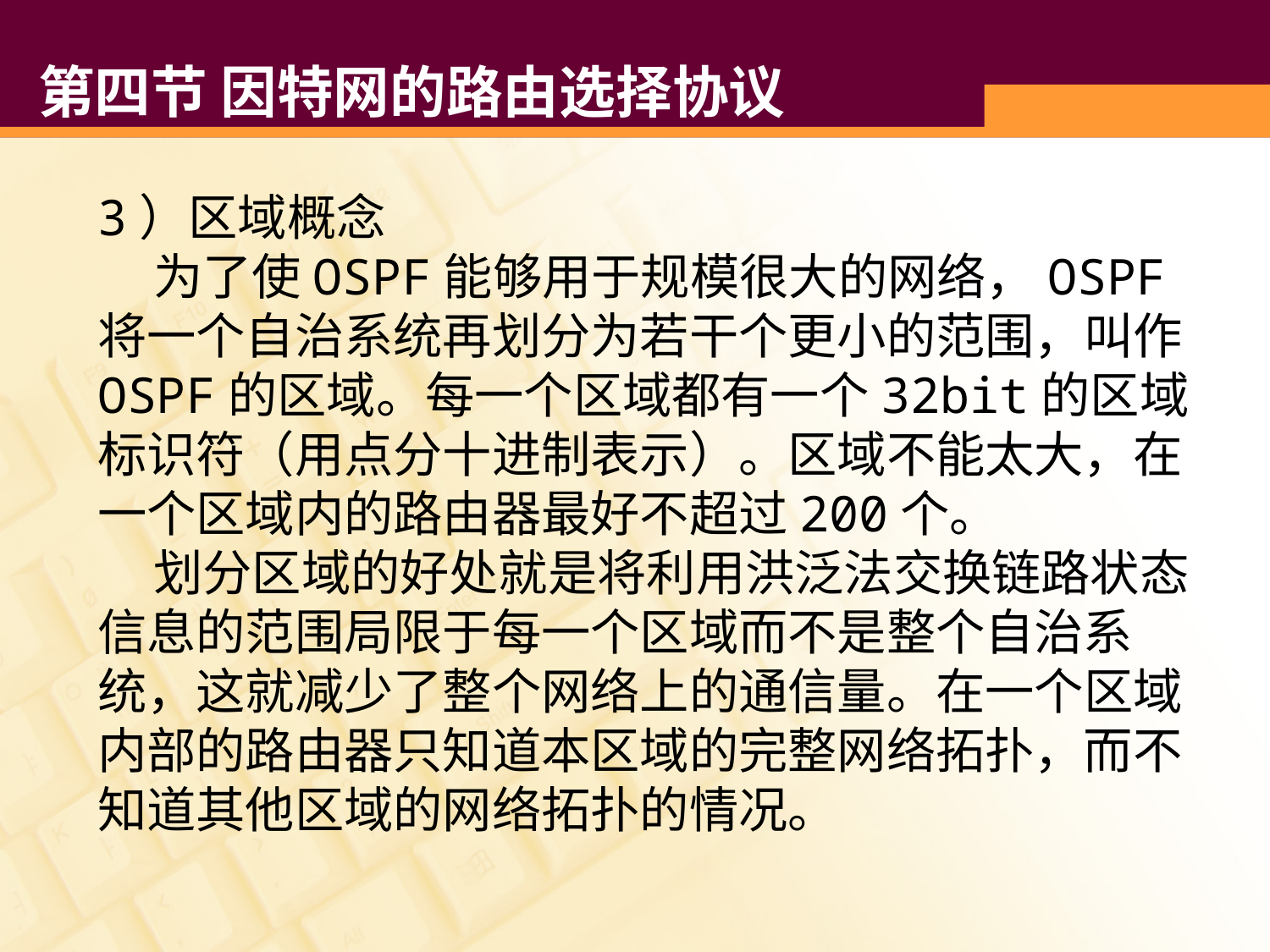

# 第四节 因特网的路由选择协议
3）区域概念
    为了使OSPF能够用于规模很大的网络，OSPF将一个自治系统再划分为若干个更小的范围，叫作OSPF的区域。每一个区域都有一个32bit的区域标识符（用点分十进制表示）。区域不能太大，在一个区域内的路由器最好不超过200个。
    划分区域的好处就是将利用洪泛法交换链路状态信息的范围局限于每一个区域而不是整个自治系统，这就减少了整个网络上的通信量。在一个区域内部的路由器只知道本区域的完整网络拓扑，而不知道其他区域的网络拓扑的情况。